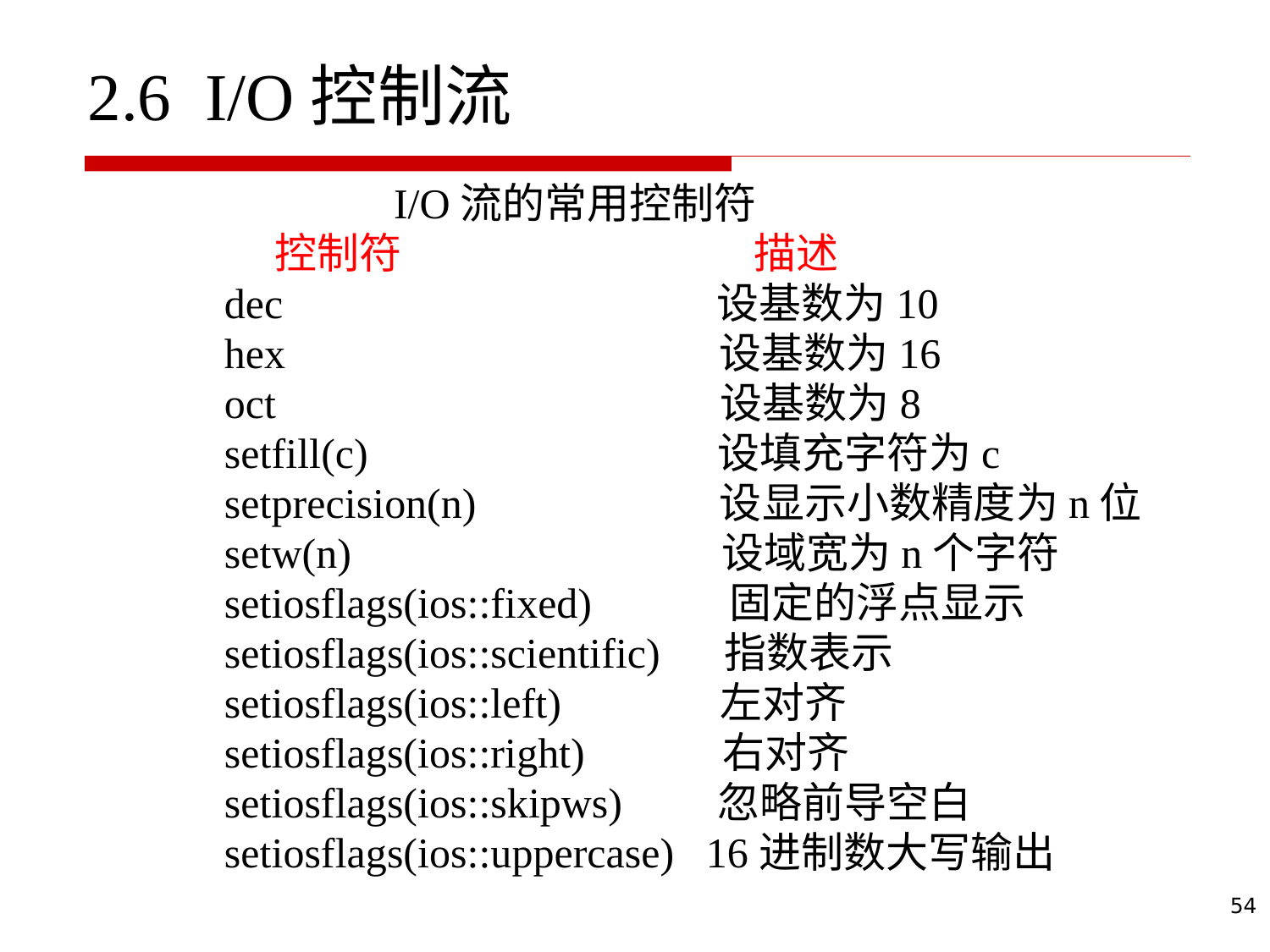

# 2.6  I/O控制流
                       I/O流的常用控制符
            控制符                                     描述
       dec                                        设基数为10
       hex                                        设基数为16
       oct                                         设基数为8
       setfill(c)                                设填充字符为c
       setprecision(n)                      设显示小数精度为n位
       setw(n)                                  设域宽为n个字符
       setiosflags(ios::fixed)            固定的浮点显示
       setiosflags(ios::scientific)     指数表示
       setiosflags(ios::left)              左对齐
       setiosflags(ios::right)            右对齐
       setiosflags(ios::skipws)        忽略前导空白
       setiosflags(ios::uppercase)   16进制数大写输出
54